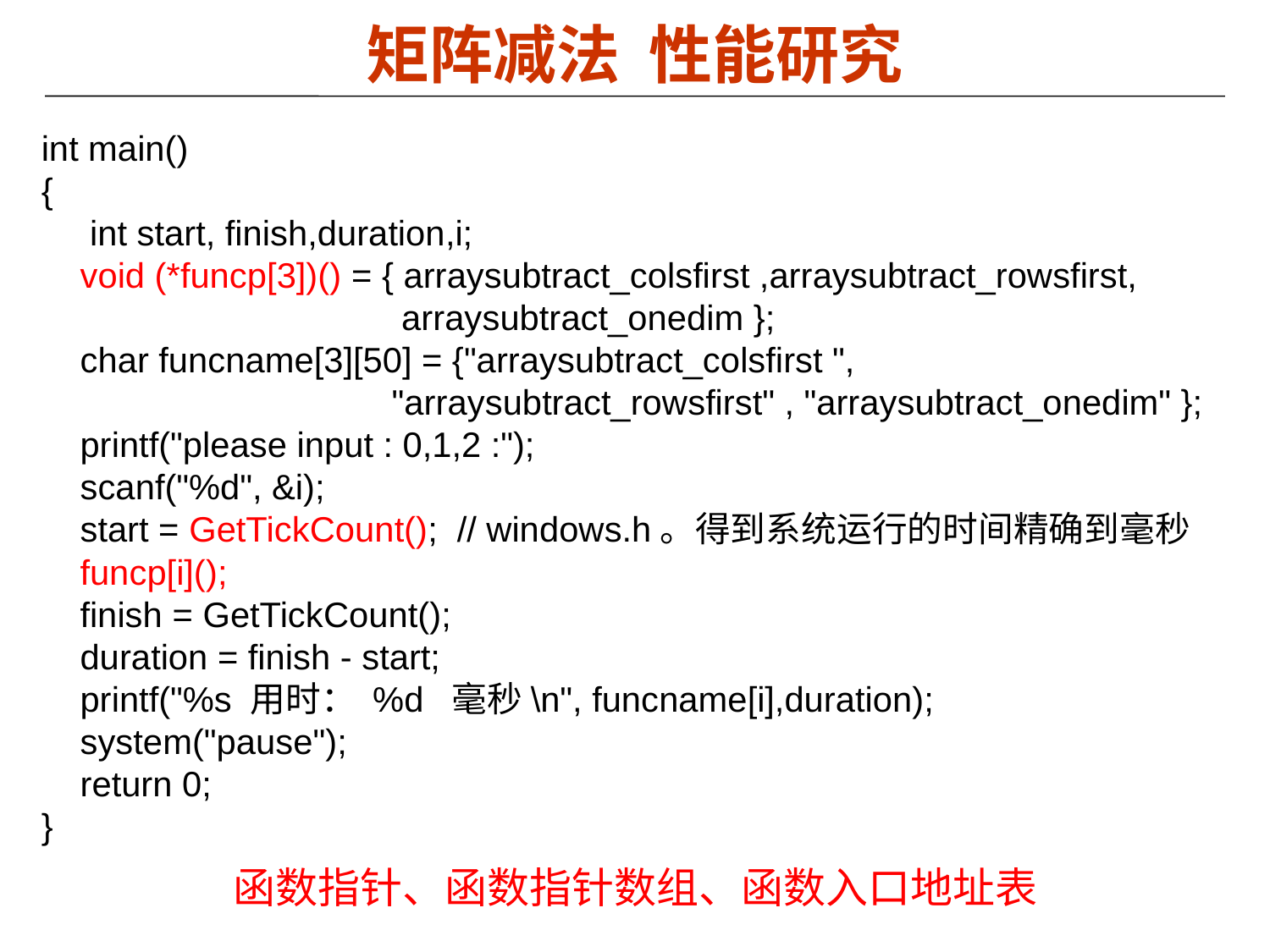

# 矩阵减法  性能研究
int main()
{
     int start, finish,duration,i;
    void (*funcp[3])() = { arraysubtract_colsfirst ,arraysubtract_rowsfirst,
                                     arraysubtract_onedim };
    char funcname[3][50] = {"arraysubtract_colsfirst ",
                                    "arraysubtract_rowsfirst" , "arraysubtract_onedim" };
    printf("please input : 0,1,2 :");
    scanf("%d", &i);
    start = GetTickCount();  // windows.h。得到系统运行的时间精确到毫秒
    funcp[i]();
    finish = GetTickCount();
    duration = finish - start;
    printf("%s 用时： %d  毫秒\n", funcname[i],duration);
    system("pause");
    return 0;
}
函数指针、函数指针数组、函数入口地址表